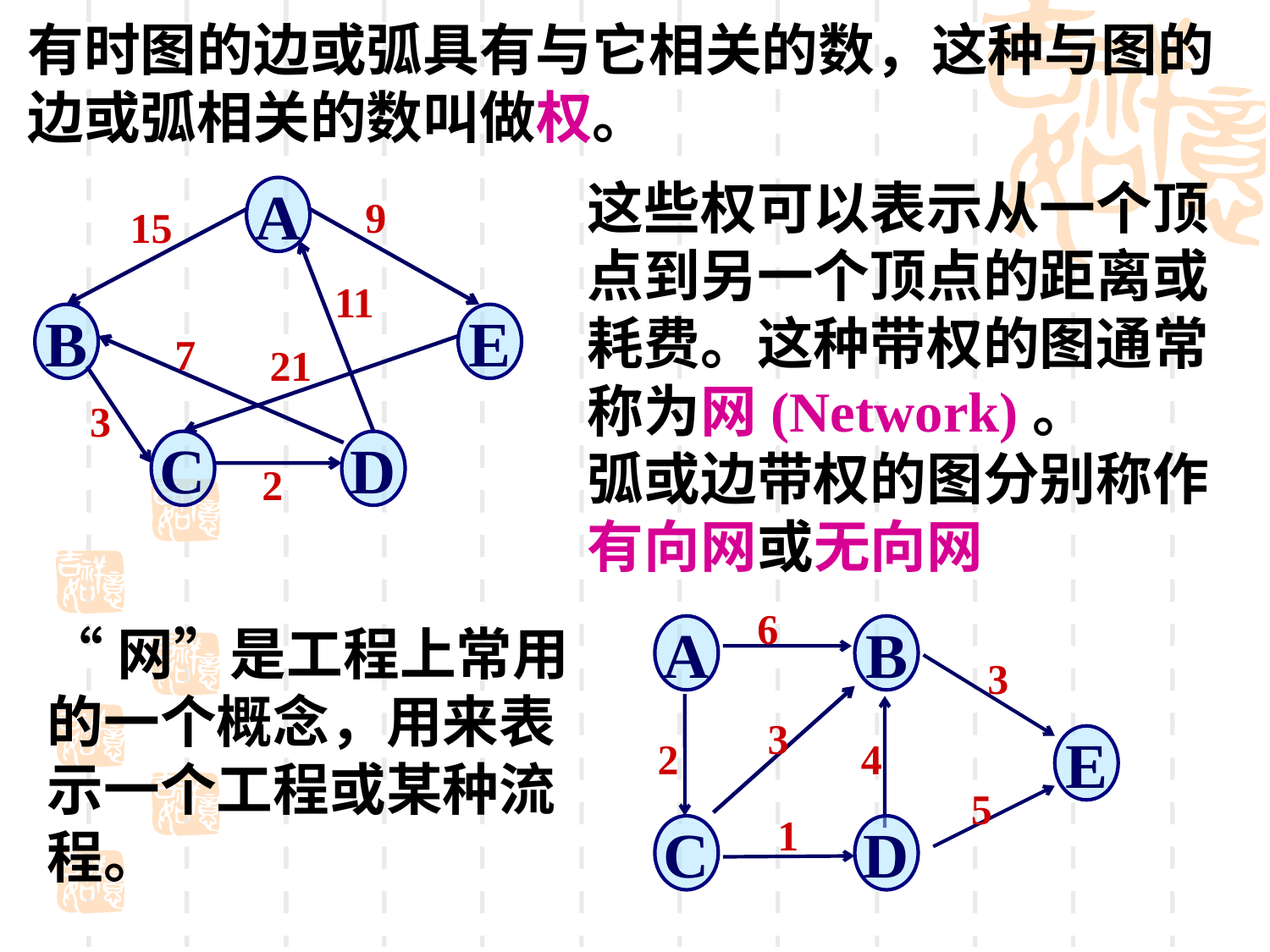

有时图的边或弧具有与它相关的数，这种与图的边或弧相关的数叫做权。
这些权可以表示从一个顶点到另一个顶点的距离或耗费。这种带权的图通常称为网(Network)。
弧或边带权的图分别称作有向网或无向网
A

B
E

C
D

9
15
11
7
21
3
2
6
A
B

3

3
2
4
E
5

1
C
D

“网”是工程上常用的一个概念，用来表示一个工程或某种流程。